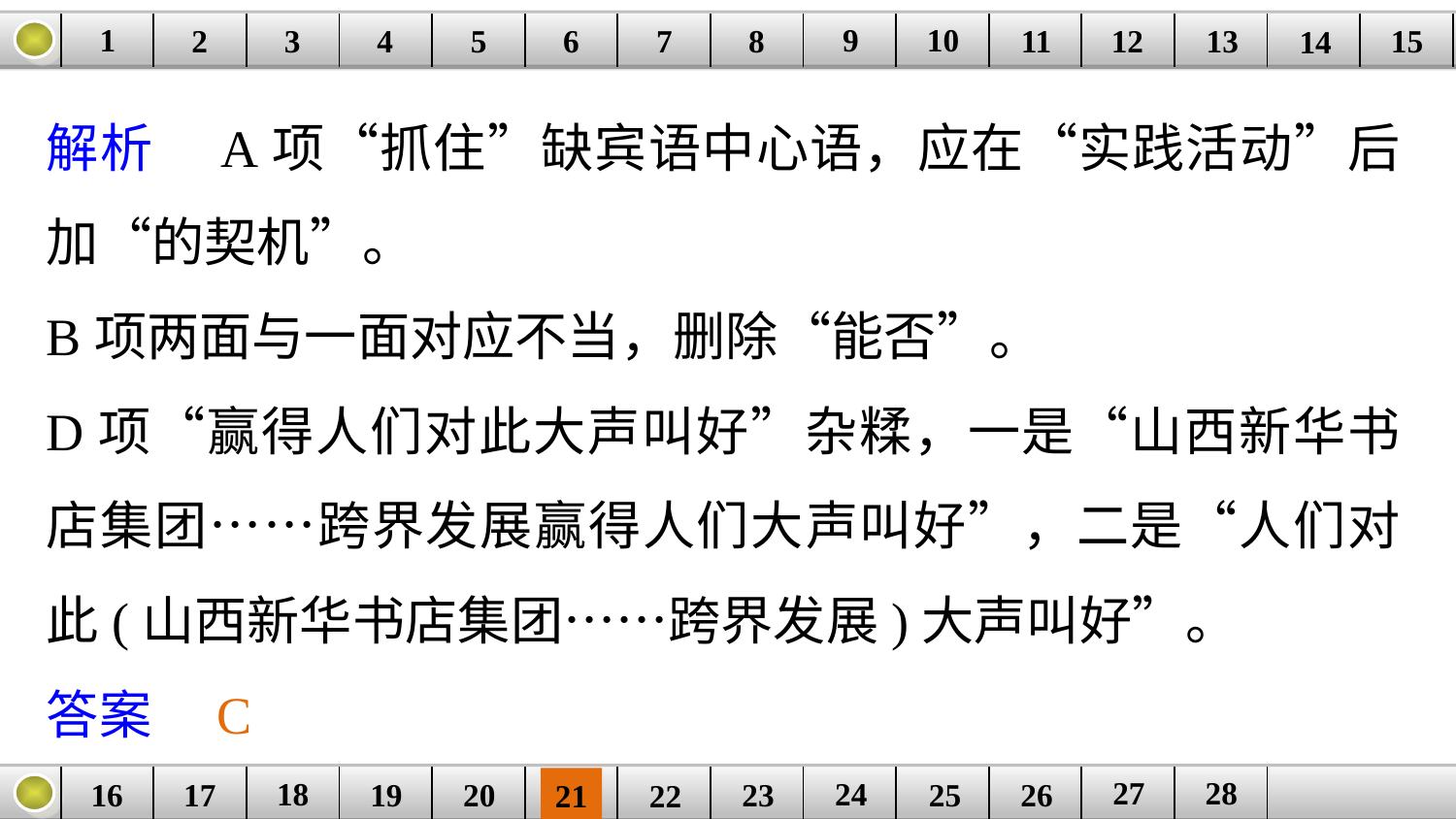

9
10
1
3
4
5
6
8
11
2
12
15
|  |  |  |  |  |  |  |  |  |  |  |  |  |  |  |
| --- | --- | --- | --- | --- | --- | --- | --- | --- | --- | --- | --- | --- | --- | --- |
7
13
14

解析　A项“抓住”缺宾语中心语，应在“实践活动”后加“的契机”。
B项两面与一面对应不当，删除“能否”。
D项“赢得人们对此大声叫好”杂糅，一是“山西新华书店集团……跨界发展赢得人们大声叫好”，二是“人们对此(山西新华书店集团……跨界发展)大声叫好”。
答案　C

27
28
18
24
16
25
26
|  |  |  |  |  |  |  |  |  |  |  |  |  |
| --- | --- | --- | --- | --- | --- | --- | --- | --- | --- | --- | --- | --- |
23
17
19
20
21
22